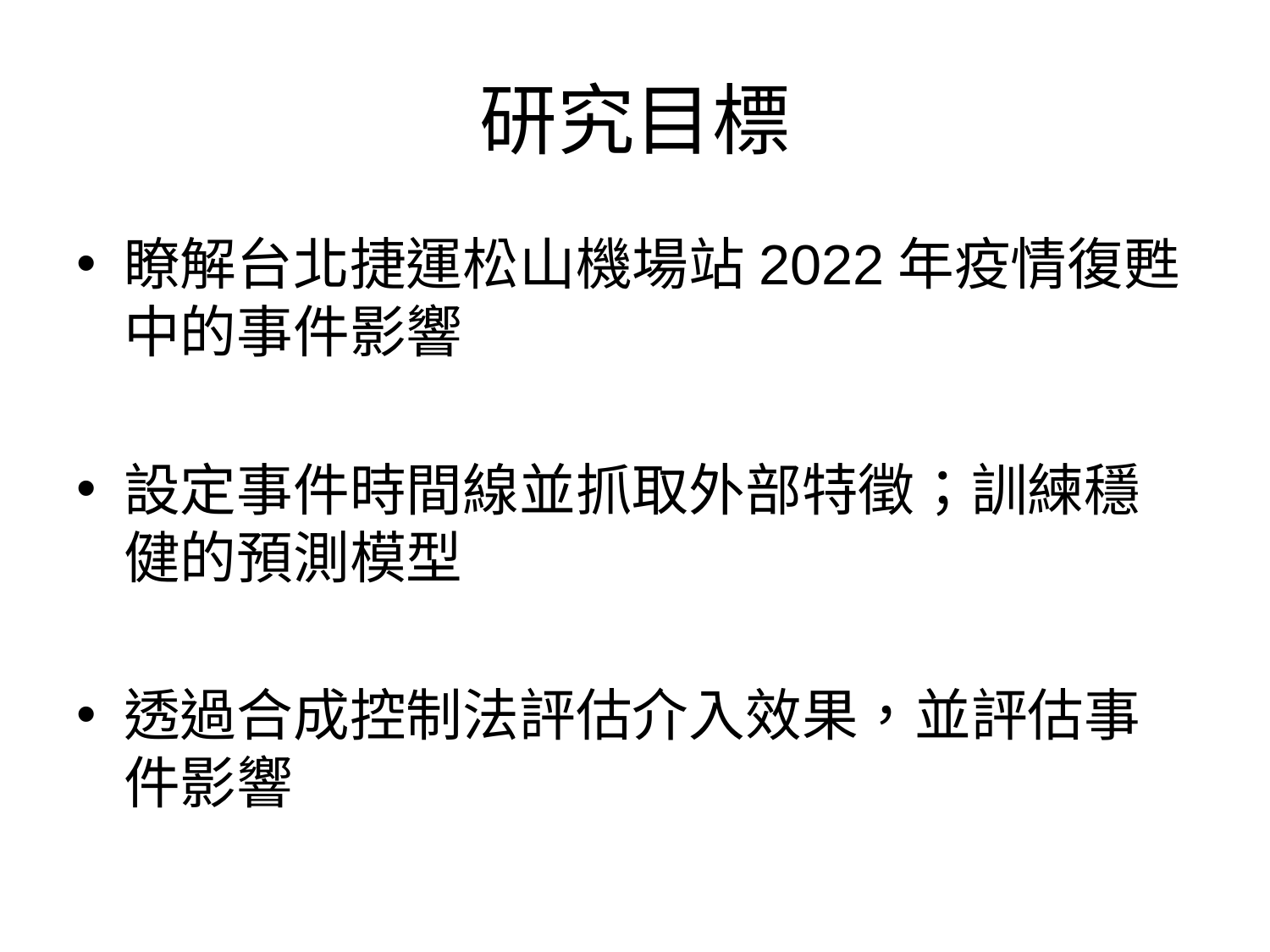

# 研究目標
瞭解台北捷運松山機場站2022年疫情復甦中的事件影響

設定事件時間線並抓取外部特徵；訓練穩健的預測模型

透過合成控制法評估介入效果，並評估事件影響